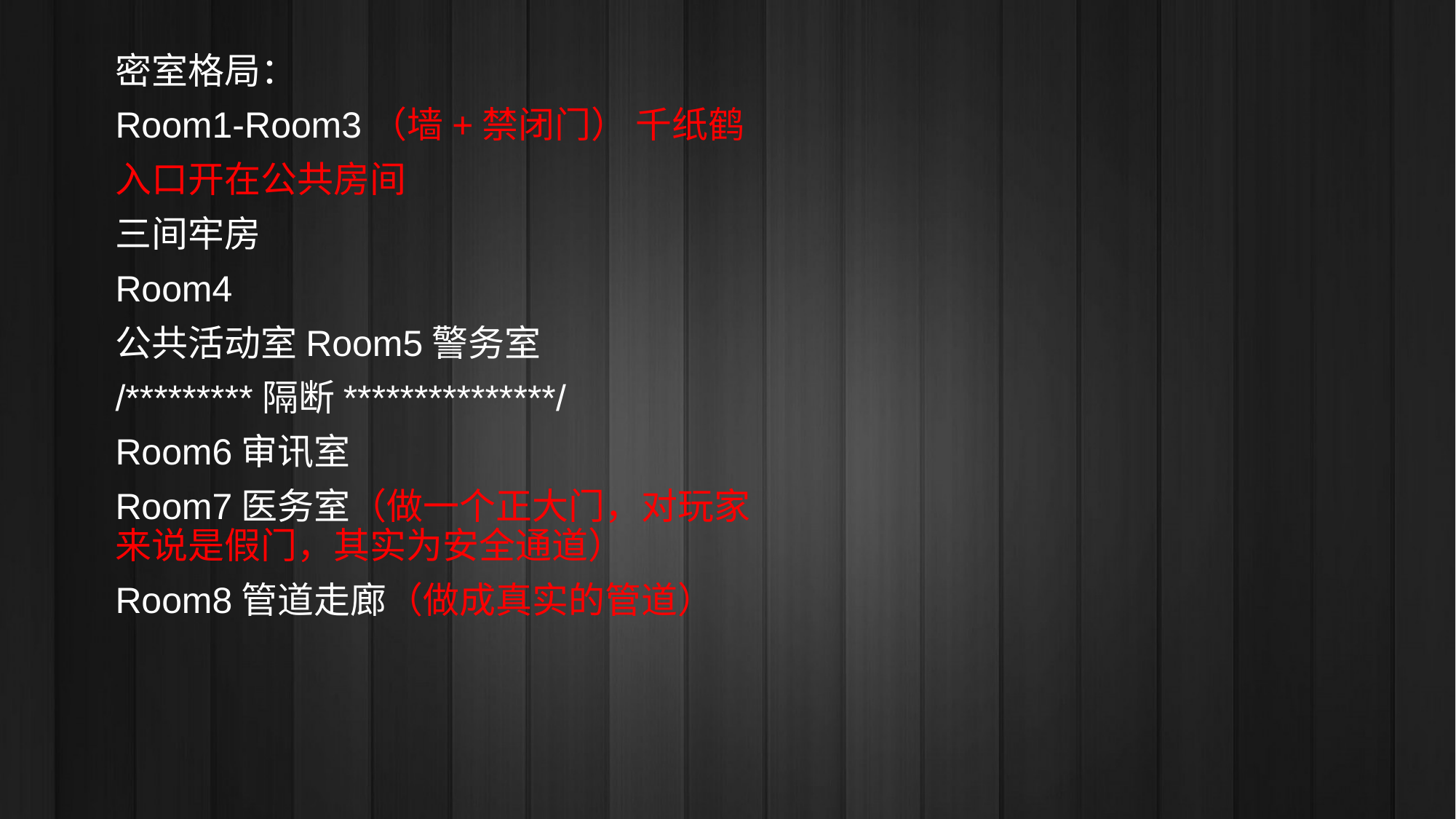

密室格局：
Room1-Room3（墙+禁闭门） 千纸鹤
入口开在公共房间
三间牢房
Room4
公共活动室Room5警务室
/*********隔断***************/
Room6审讯室
Room7医务室（做一个正大门，对玩家来说是假门，其实为安全通道）
Room8管道走廊（做成真实的管道）